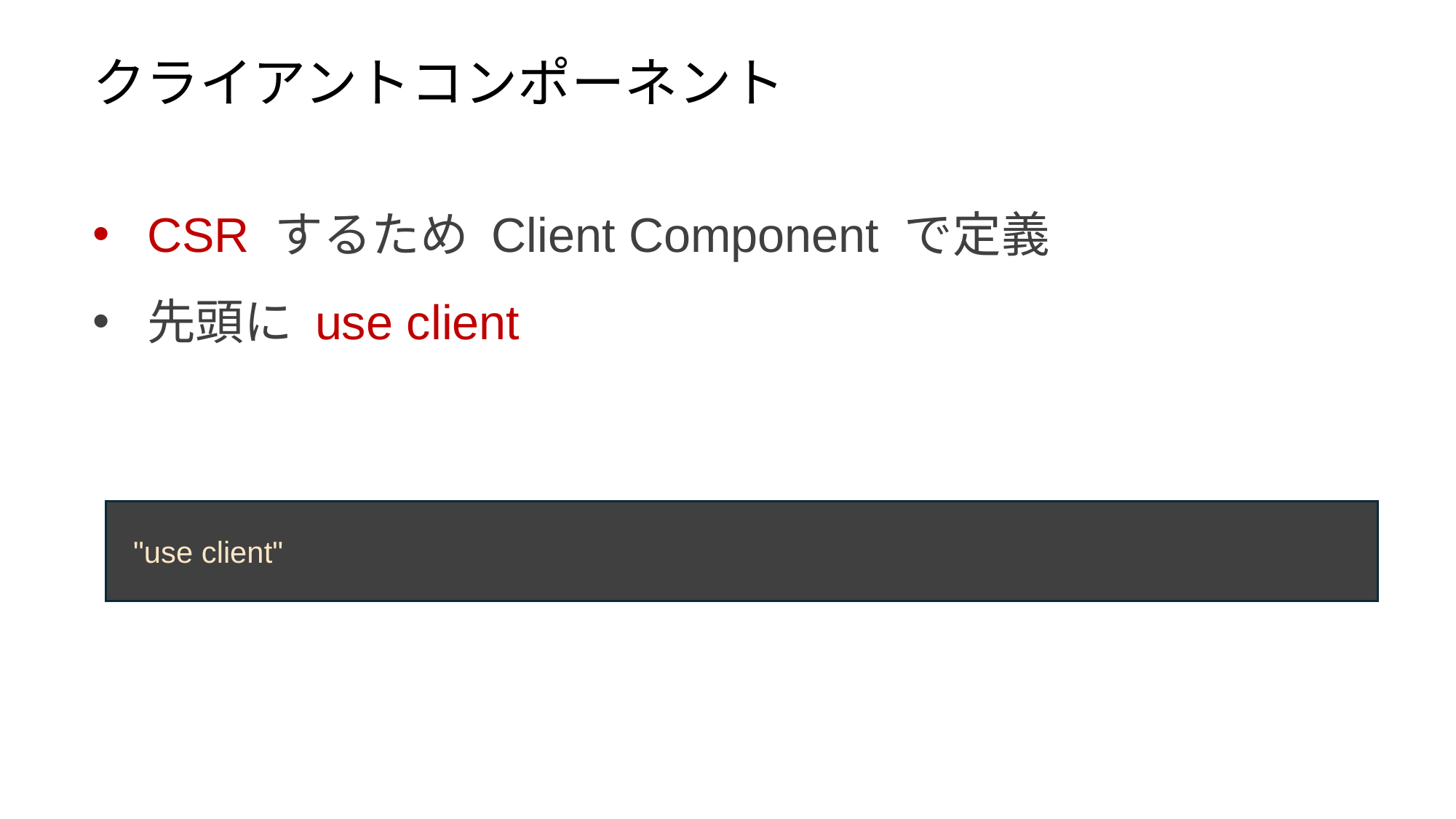

クライアントコンポーネント
CSR するため Client Component で定義
先頭に use client
  "use client"